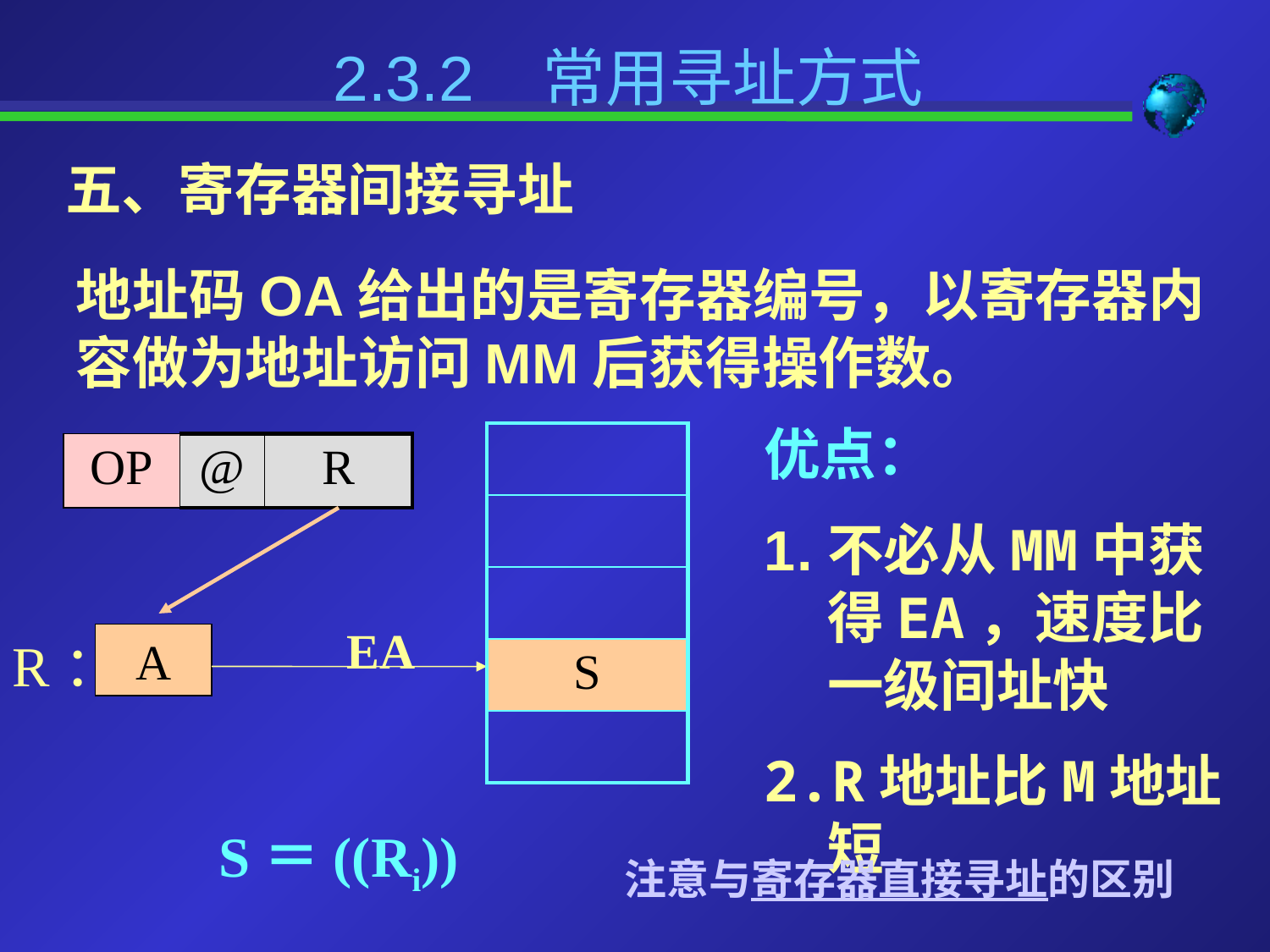

2.3.2   常用寻址方式
五、寄存器间接寻址
地址码OA给出的是寄存器编号，以寄存器内容做为地址访问MM后获得操作数。
优点：
不必从MM中获得EA，速度比一级间址快
R地址比M地址短
|  |
| --- |
|  |
|  |
| S |
|  |
| OP | @ | R |
| --- | --- | --- |

EA
R：
A

S＝((Ri))
注意与寄存器直接寻址的区别
22